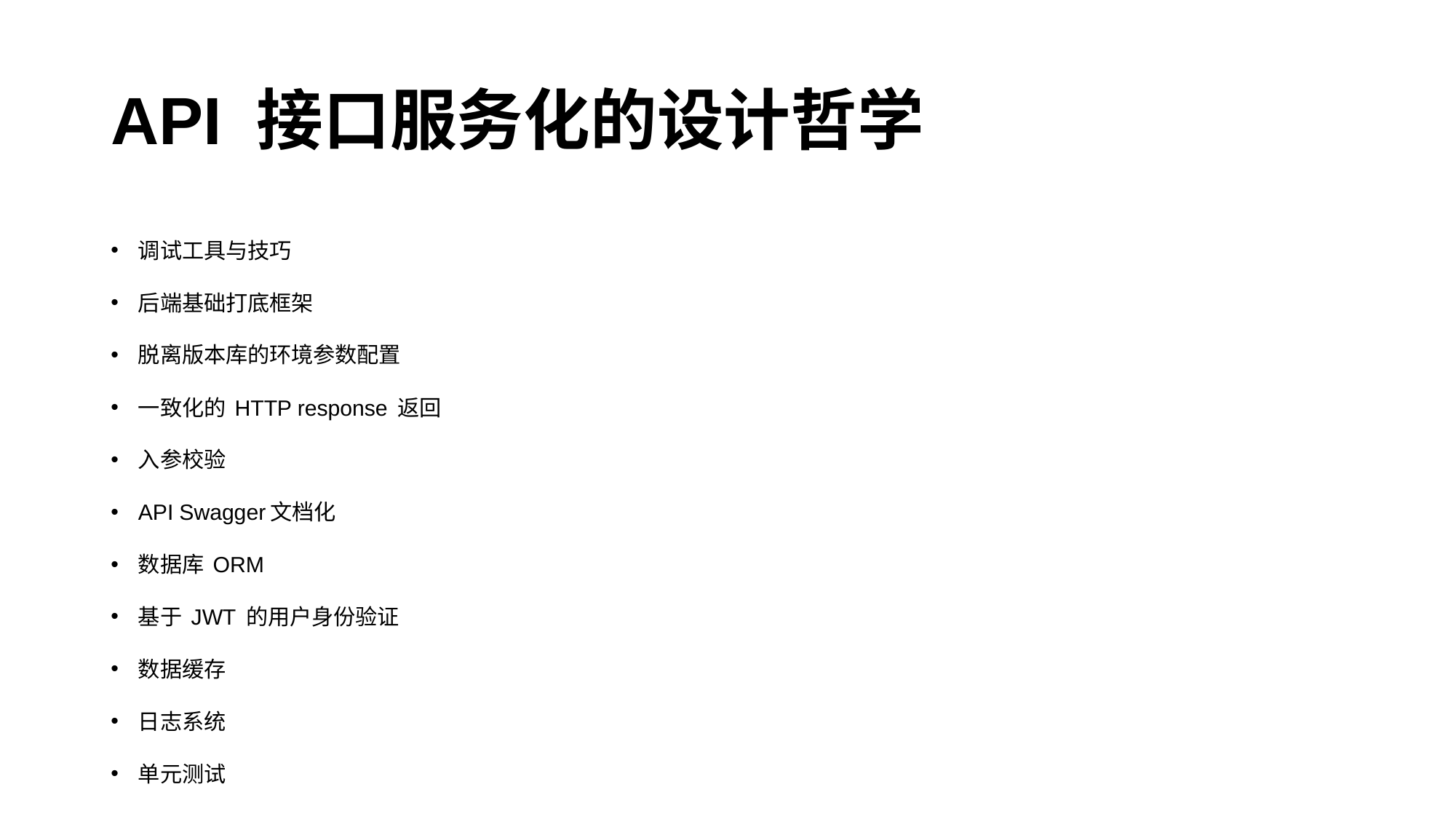

# API 接口服务化的设计哲学
调试工具与技巧
后端基础打底框架
脱离版本库的环境参数配置
一致化的 HTTP response 返回
入参校验
API Swagger文档化
数据库 ORM
基于 JWT 的用户身份验证
数据缓存
日志系统
单元测试